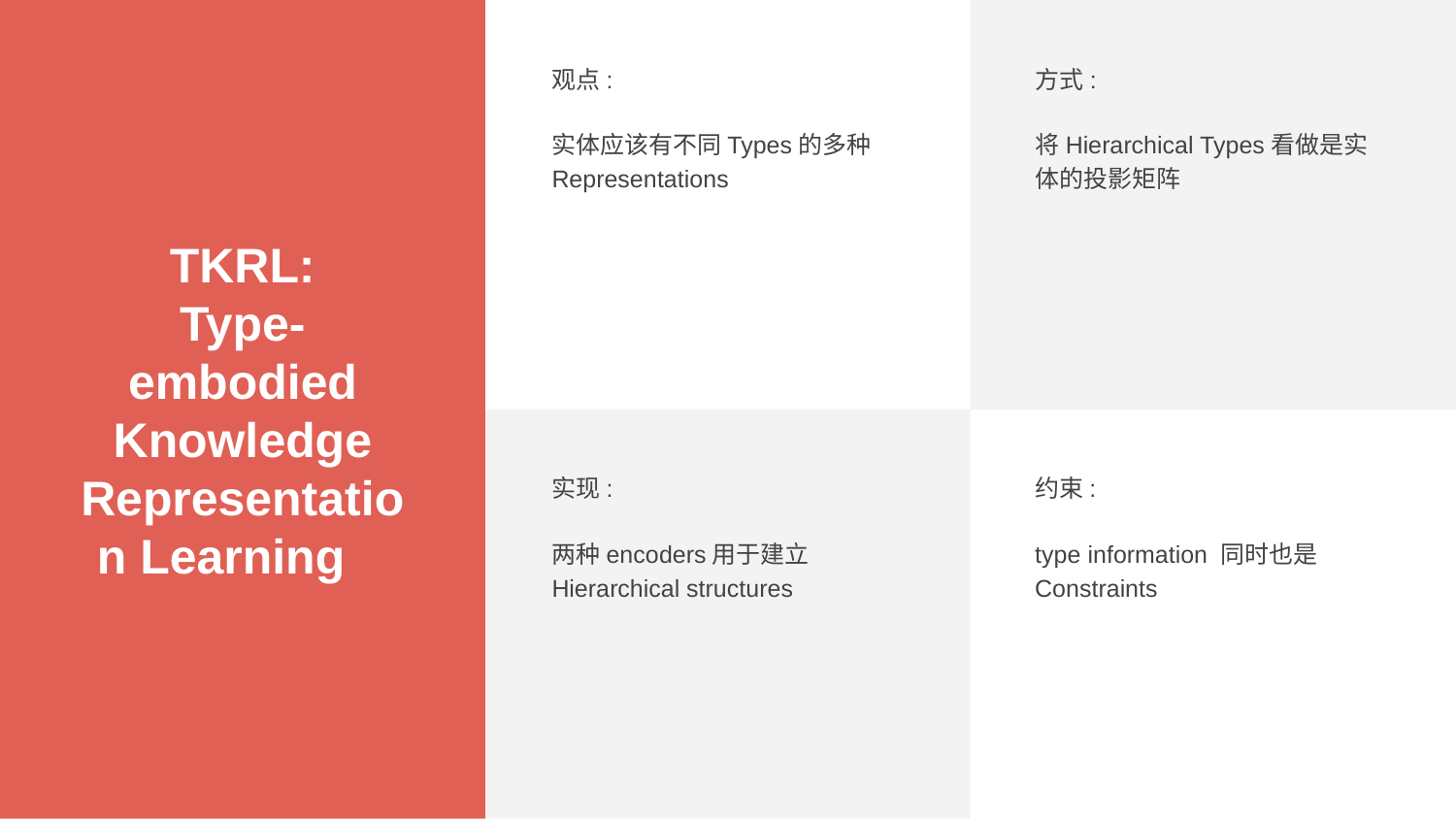

# TKRL:
Type-embodied Knowledge Representation Learning
观点:
实体应该有不同Types的多种Representations
方式:
将Hierarchical Types看做是实体的投影矩阵
实现:
两种encoders用于建立Hierarchical structures
约束:
type information 同时也是Constraints